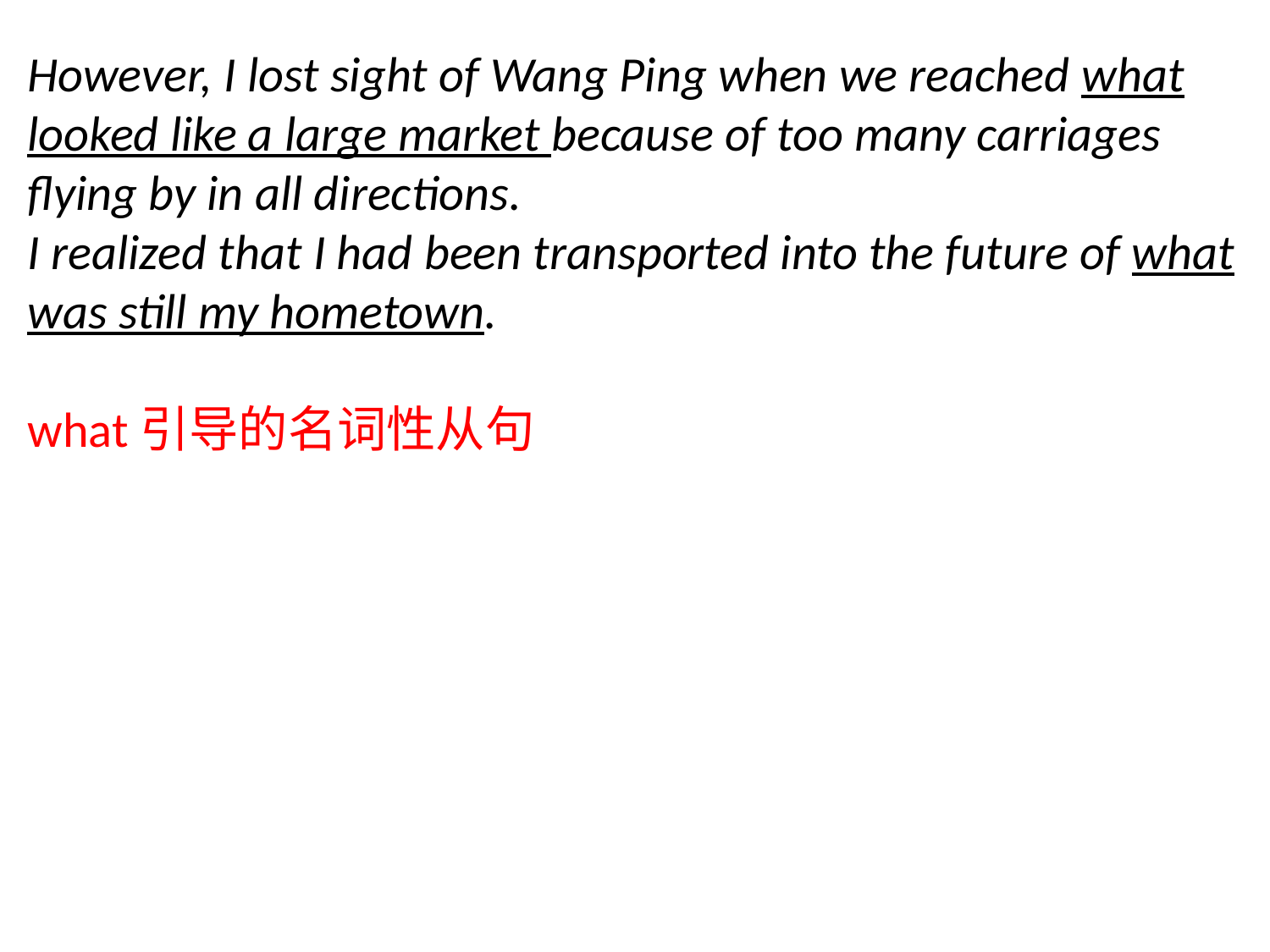

However, I lost sight of Wang Ping when we reached what looked like a large market because of too many carriages flying by in all directions.
I realized that I had been transported into the future of what was still my hometown.

what引导的名词性从句